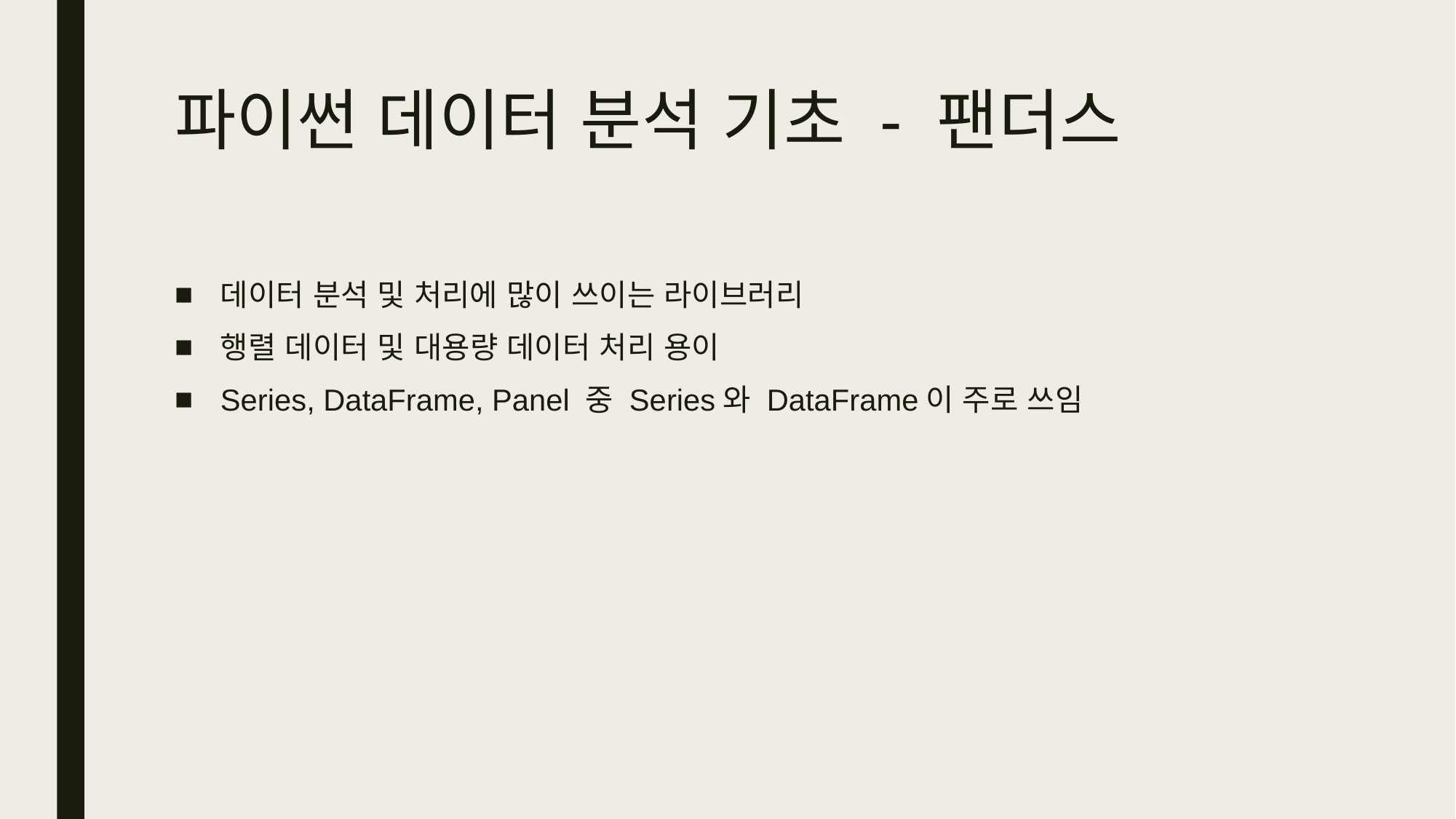

# 파이썬 데이터 분석 기초 - 팬더스
데이터 분석 및 처리에 많이 쓰이는 라이브러리
행렬 데이터 및 대용량 데이터 처리 용이
Series, DataFrame, Panel 중 Series와 DataFrame이 주로 쓰임